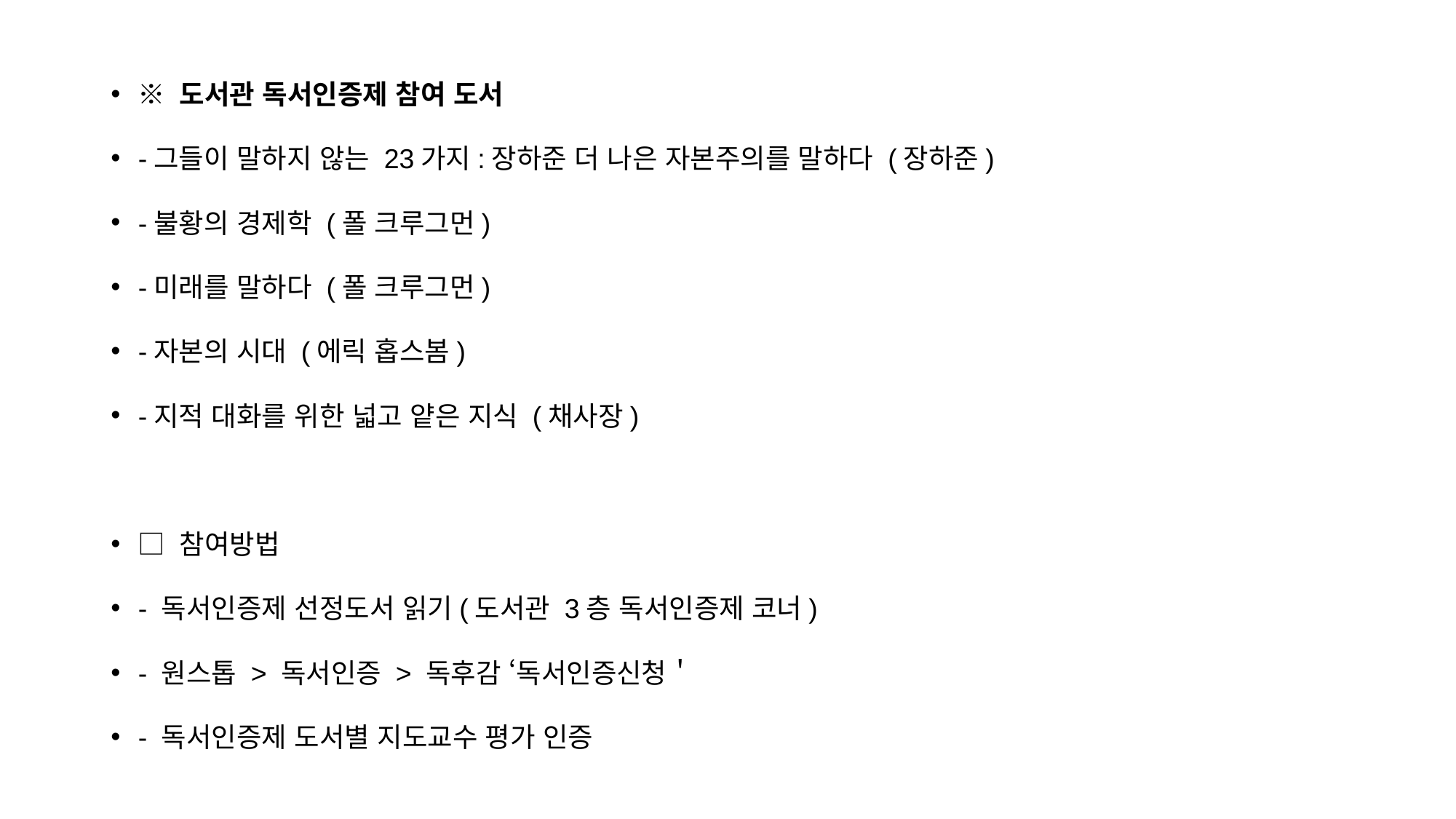

※ 도서관 독서인증제 참여 도서
-그들이 말하지 않는 23가지:장하준 더 나은 자본주의를 말하다 (장하준)
-불황의 경제학 (폴 크루그먼)
-미래를 말하다 (폴 크루그먼)
-자본의 시대 (에릭 홉스봄)
-지적 대화를 위한 넓고 얕은 지식 (채사장)

□ 참여방법
- 독서인증제 선정도서 읽기(도서관 3층 독서인증제 코너)
- 원스톱 > 독서인증 > 독후감 ‘독서인증신청＇
- 독서인증제 도서별 지도교수 평가 인증